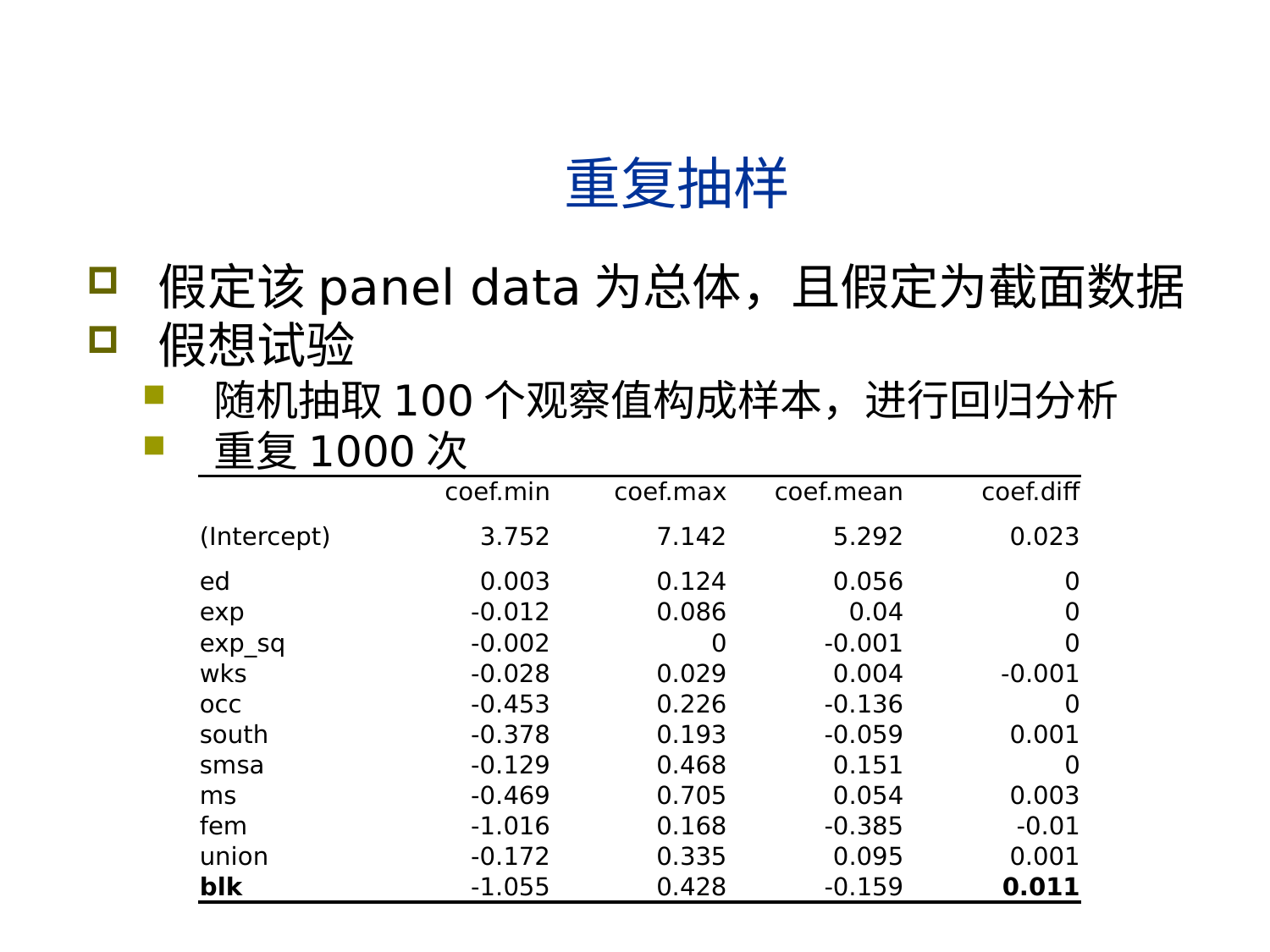

# 重复抽样
假定该panel data为总体，且假定为截面数据
假想试验
随机抽取100个观察值构成样本，进行回归分析
重复1000次
|  | coef.min | coef.max | coef.mean | coef.diff |
| --- | --- | --- | --- | --- |
| (Intercept) | 3.752 | 7.142 | 5.292 | 0.023 |
| ed | 0.003 | 0.124 | 0.056 | 0 |
| exp | -0.012 | 0.086 | 0.04 | 0 |
| exp\_sq | -0.002 | 0 | -0.001 | 0 |
| wks | -0.028 | 0.029 | 0.004 | -0.001 |
| occ | -0.453 | 0.226 | -0.136 | 0 |
| south | -0.378 | 0.193 | -0.059 | 0.001 |
| smsa | -0.129 | 0.468 | 0.151 | 0 |
| ms | -0.469 | 0.705 | 0.054 | 0.003 |
| fem | -1.016 | 0.168 | -0.385 | -0.01 |
| union | -0.172 | 0.335 | 0.095 | 0.001 |
| blk | -1.055 | 0.428 | -0.159 | 0.011 |